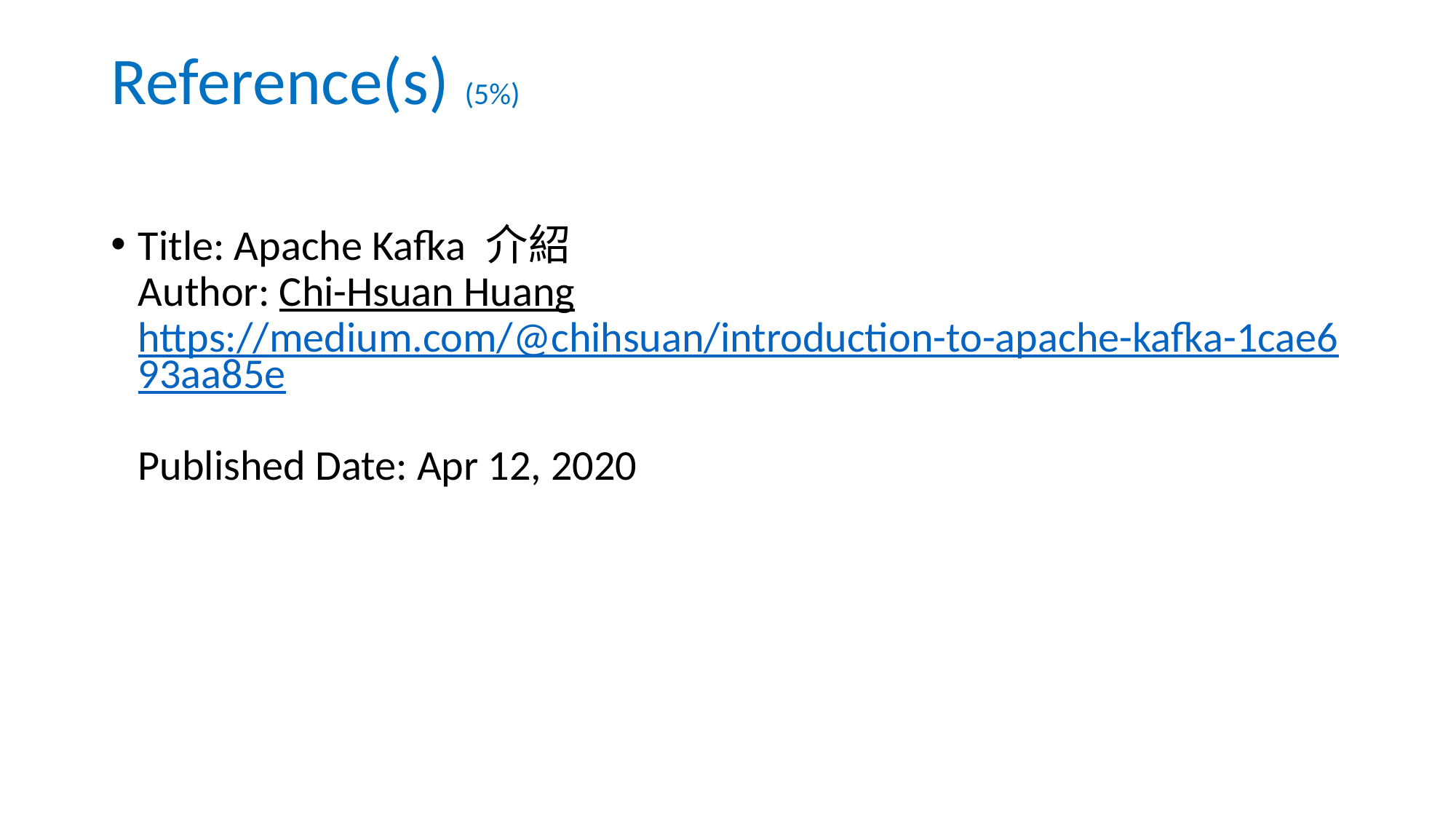

# Reference(s) (5%)
Title: Apache Kafka 介紹
Author: Chi-Hsuan Huang
https://medium.com/@chihsuan/introduction-to-apache-kafka-1cae693aa85e
Published Date: Apr 12, 2020